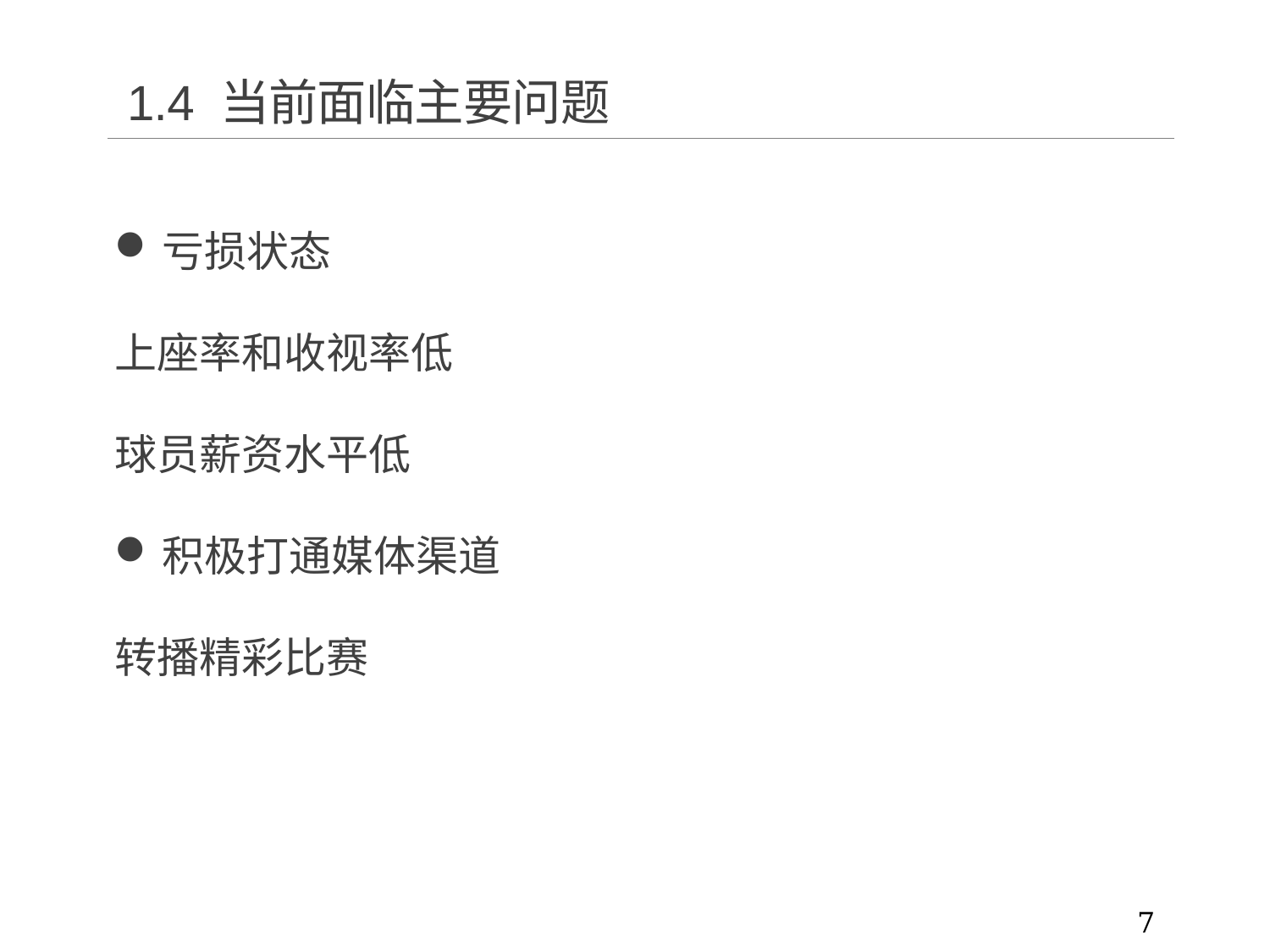

# 1.4 当前面临主要问题

亏损状态

上座率和收视率低

球员薪资水平低

积极打通媒体渠道

转播精彩比赛

7